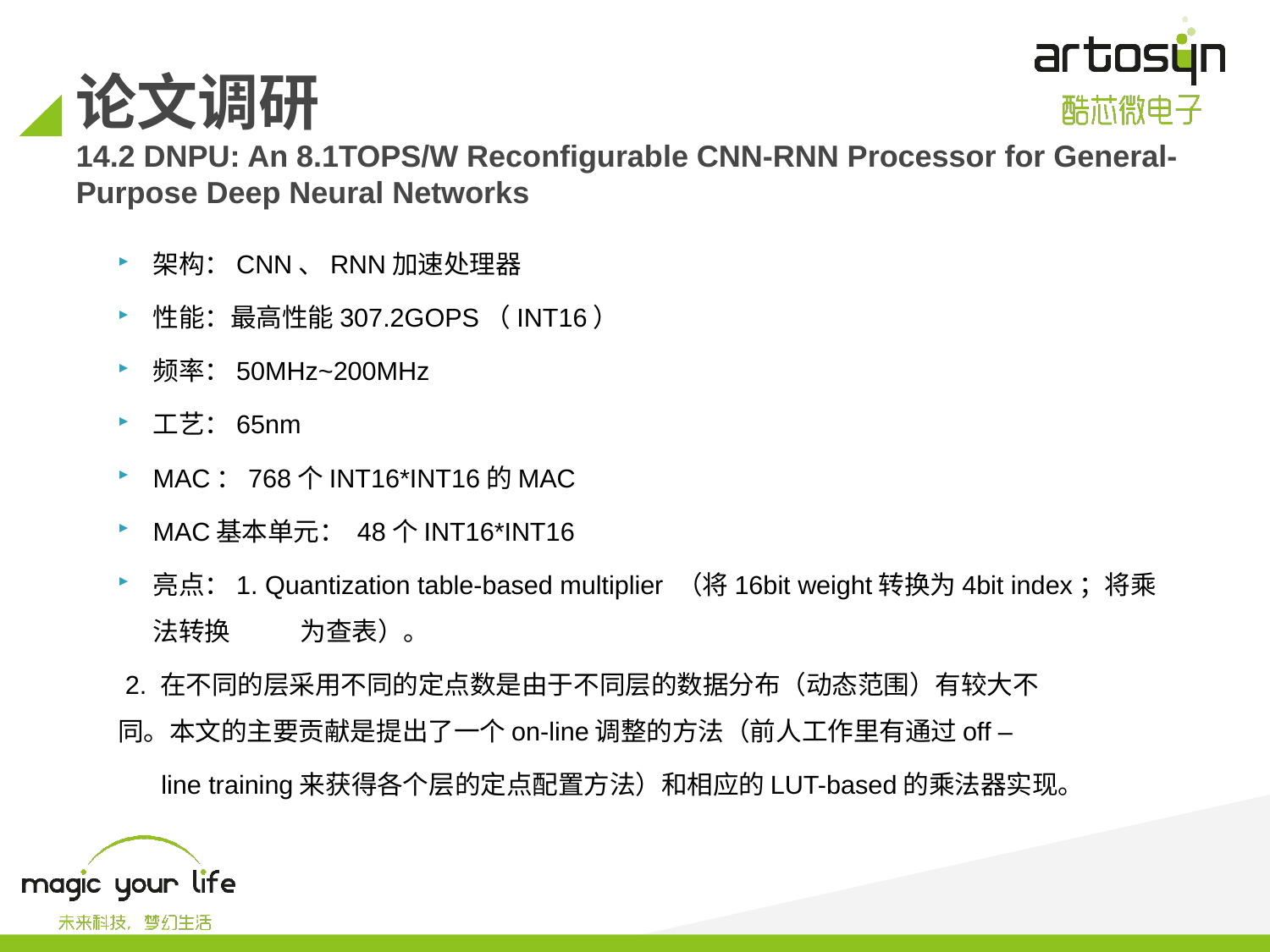

# 论文调研 14.2 DNPU: An 8.1TOPS/W Reconfigurable CNN-RNN Processor for General-Purpose Deep Neural Networks
架构：CNN、RNN加速处理器
性能：最高性能307.2GOPS（INT16）
频率：50MHz~200MHz
工艺：65nm
MAC：768个INT16*INT16的MAC
MAC基本单元： 48个INT16*INT16
亮点：1. Quantization table-based multiplier （将16bit weight转换为4bit index；将乘法转换	    为查表）。
	 2. 在不同的层采用不同的定点数是由于不同层的数据分布（动态范围）有较大不	     同。本文的主要贡献是提出了一个on-line调整的方法（前人工作里有通过off –
	      line training来获得各个层的定点配置方法）和相应的LUT-based的乘法器实现。